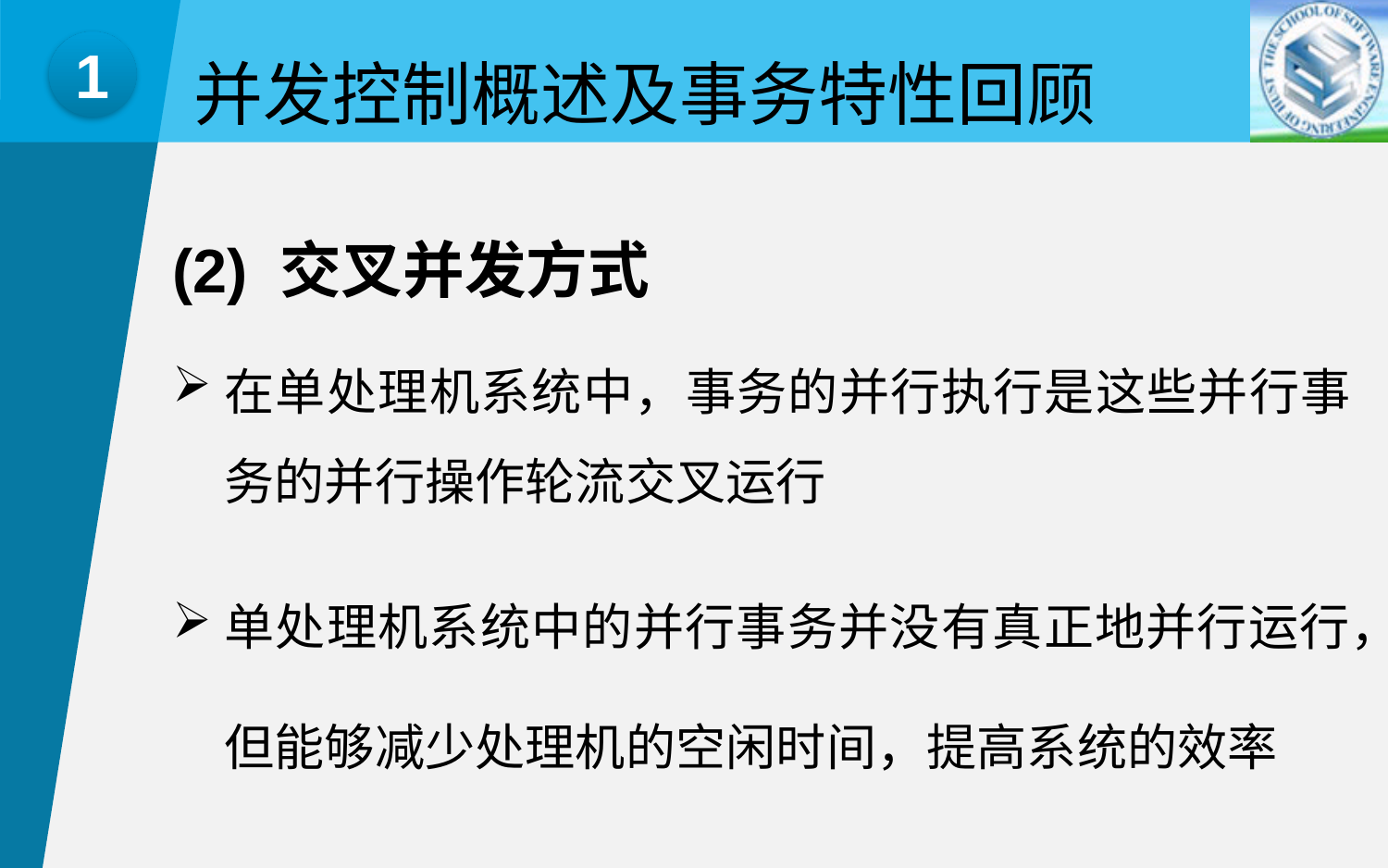

并发控制概述及事务特性回顾
1
(2) 交叉并发方式
在单处理机系统中，事务的并行执行是这些并行事务的并行操作轮流交叉运行
单处理机系统中的并行事务并没有真正地并行运行，但能够减少处理机的空闲时间，提高系统的效率